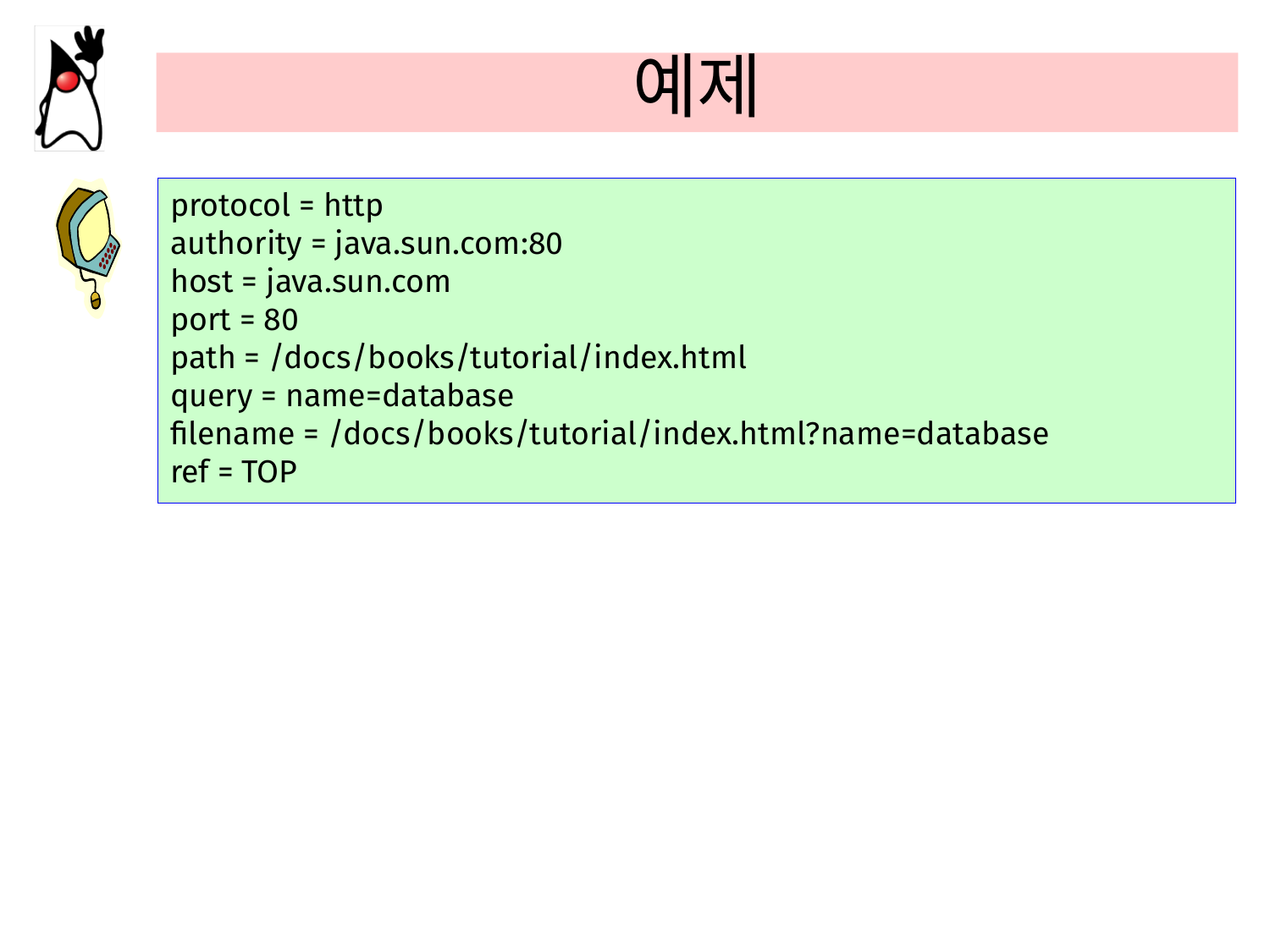

# 예제

protocol = http
authority = java.sun.com:80
host = java.sun.com
port = 80
path = /docs/books/tutorial/index.html
query = name=database
filename = /docs/books/tutorial/index.html?name=database
ref = TOP